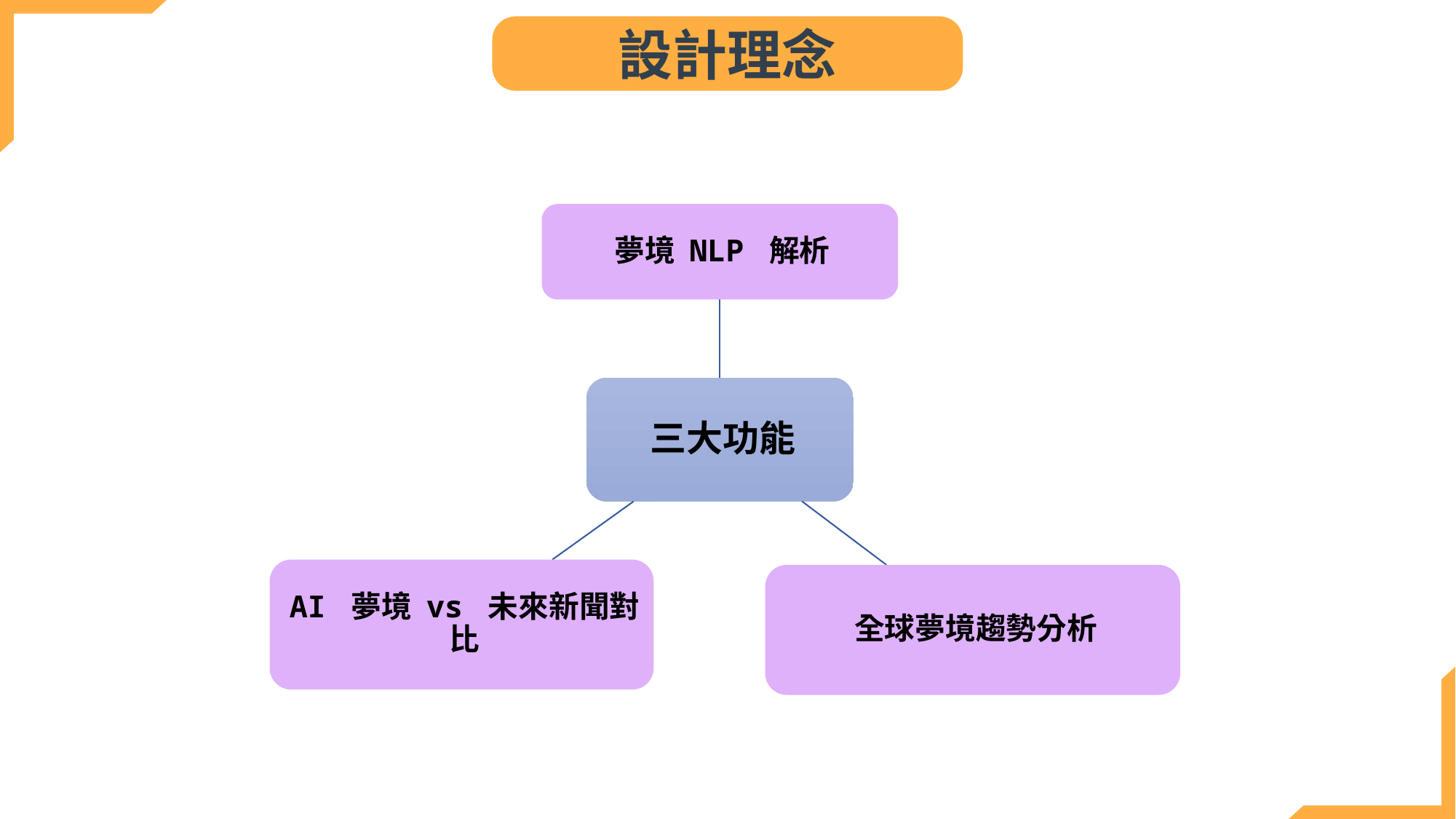

設計理念
三大功能
夢境 NLP 解析
全球夢境趨勢分析
AI 夢境 vs 未來新聞對比